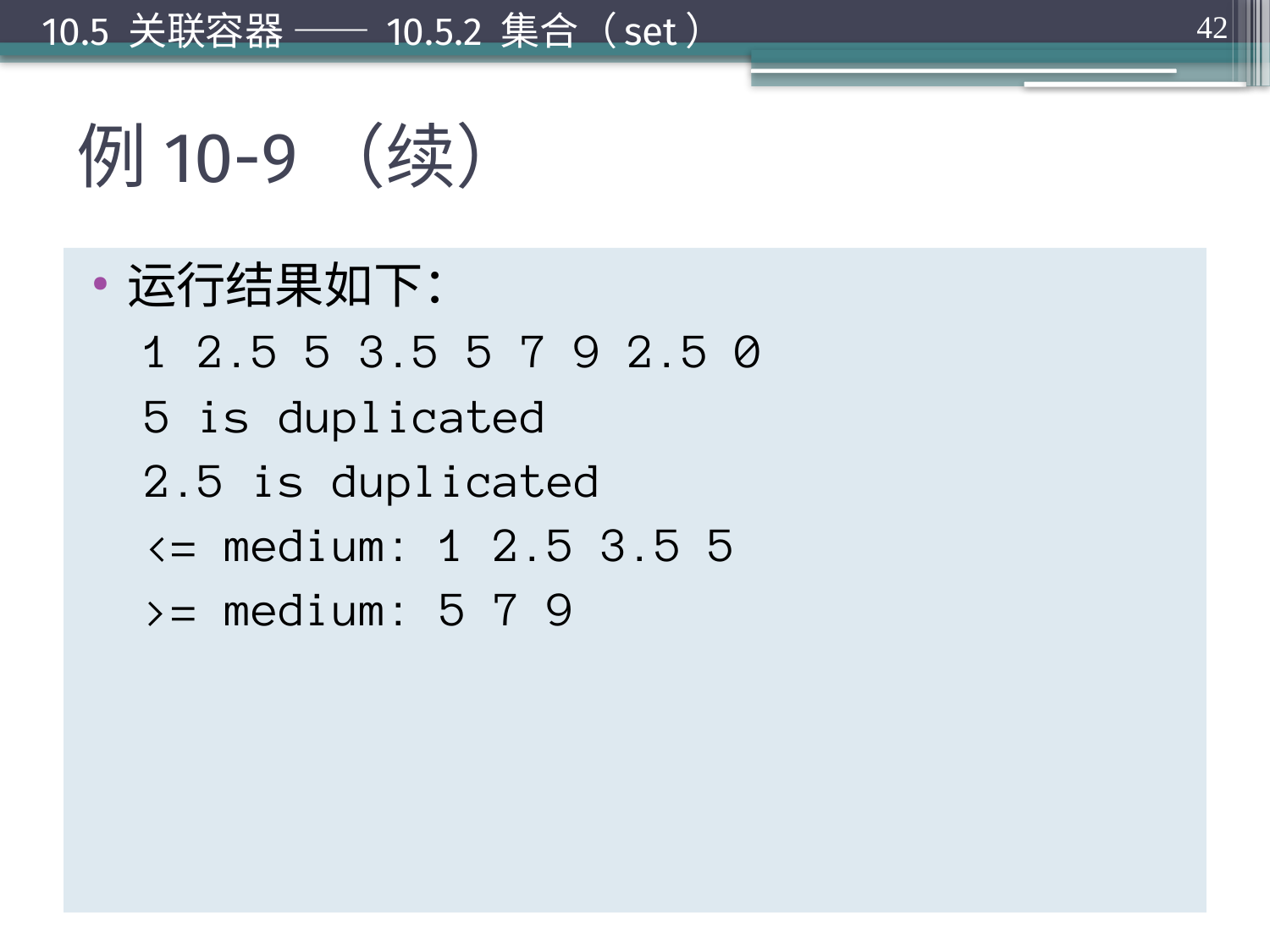

10.5 关联容器 —— 10.5.2 集合（set）
42
# 例10-9（续）
运行结果如下：
  1 2.5 5 3.5 5 7 9 2.5 0
  5 is duplicated
  2.5 is duplicated
  <= medium: 1 2.5 3.5 5
  >= medium: 5 7 9